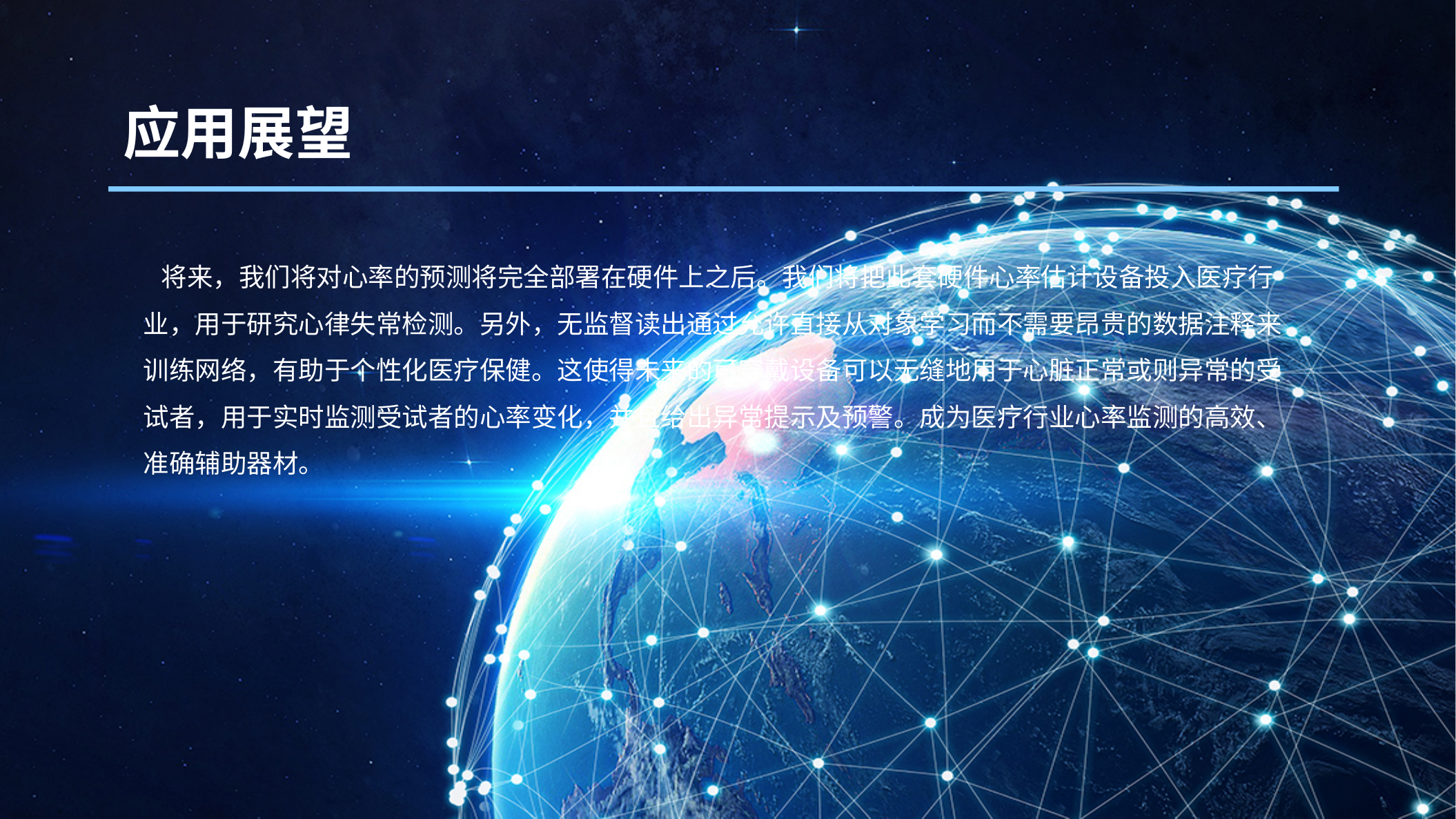

应用展望

  将来，我们将对心率的预测将完全部署在硬件上之后。我们将把此套硬件心率估计设备投入医疗行业，用于研究心律失常检测。另外，无监督读出通过允许直接从对象学习而不需要昂贵的数据注释来训练网络，有助于个性化医疗保健。这使得未来的可穿戴设备可以无缝地用于心脏正常或则异常的受试者，用于实时监测受试者的心率变化，并且给出异常提示及预警。成为医疗行业心率监测的高效、准确辅助器材。